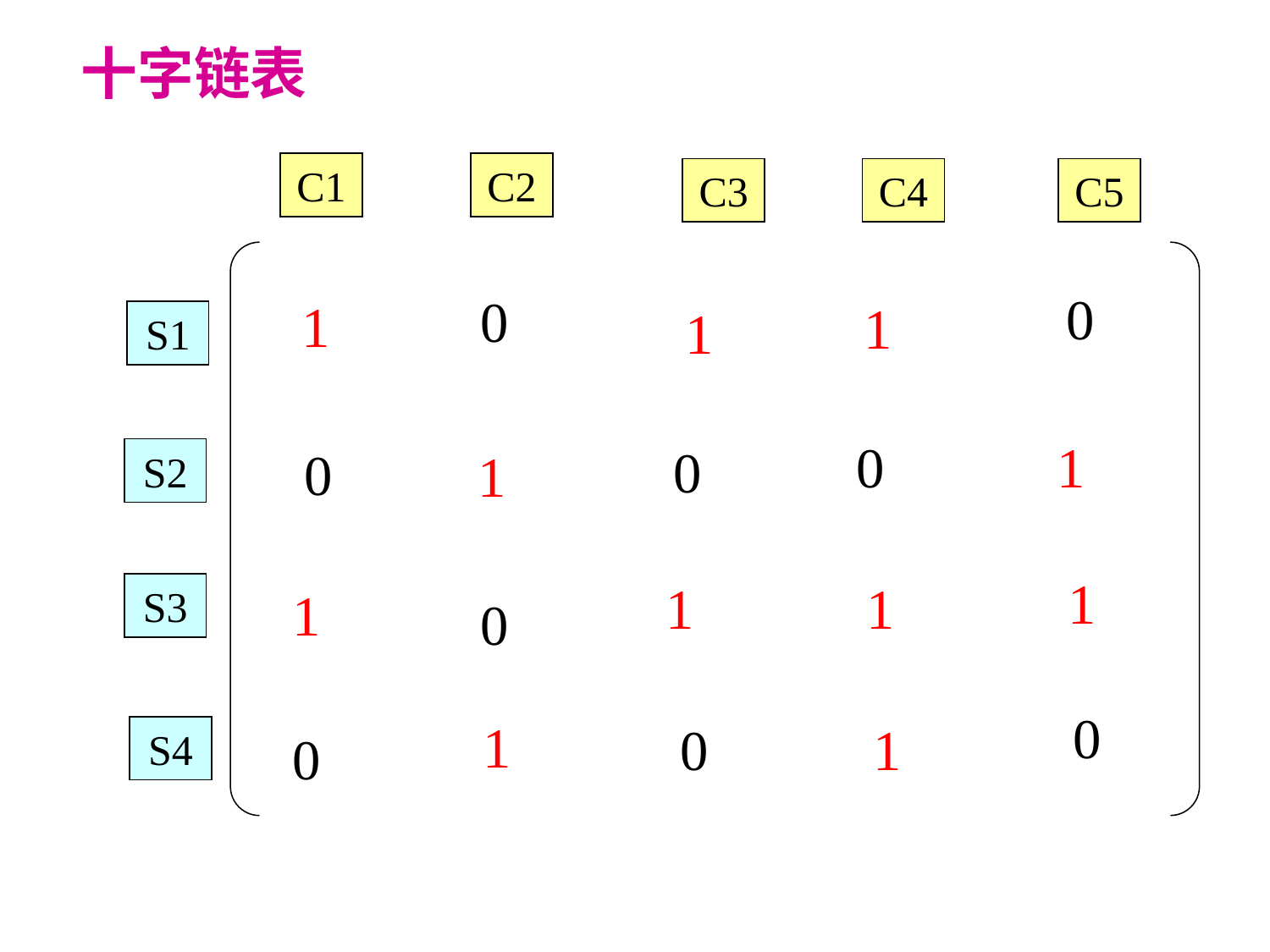

十字链表
C1
C2
C3
C4
C5

0
0
1
1
1
S1
0
1
0
0
1
S2
1
1
1
1
S3
0
0
1
0
1
S4
0